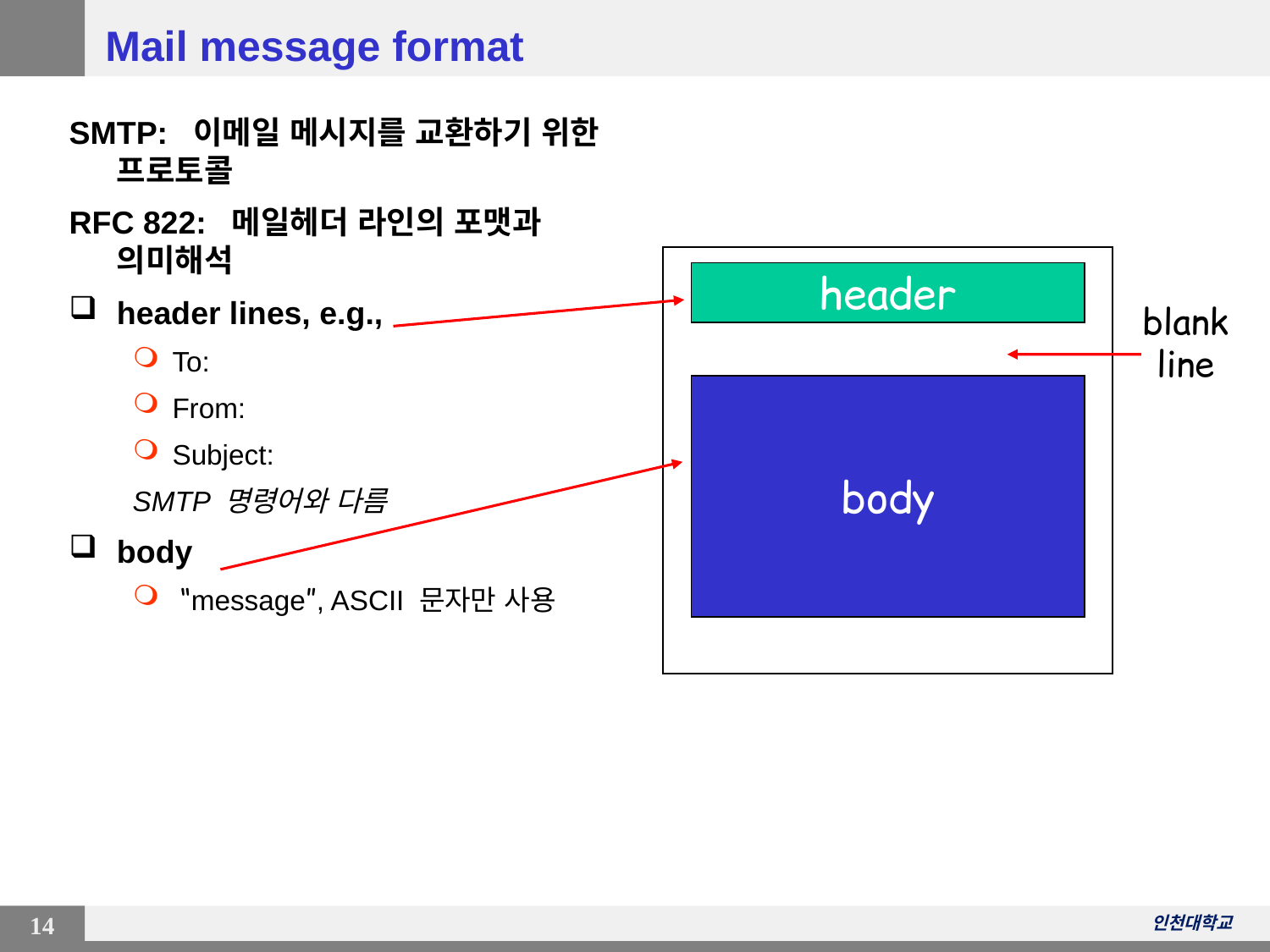

# Mail message format
SMTP:  이메일 메시지를 교환하기 위한 프로토콜
RFC 822:  메일헤더 라인의 포맷과 의미해석
header lines, e.g.,
To:
From:
Subject:
SMTP 명령어와 다름
body
 “message”, ASCII 문자만 사용

header
blank
line

body